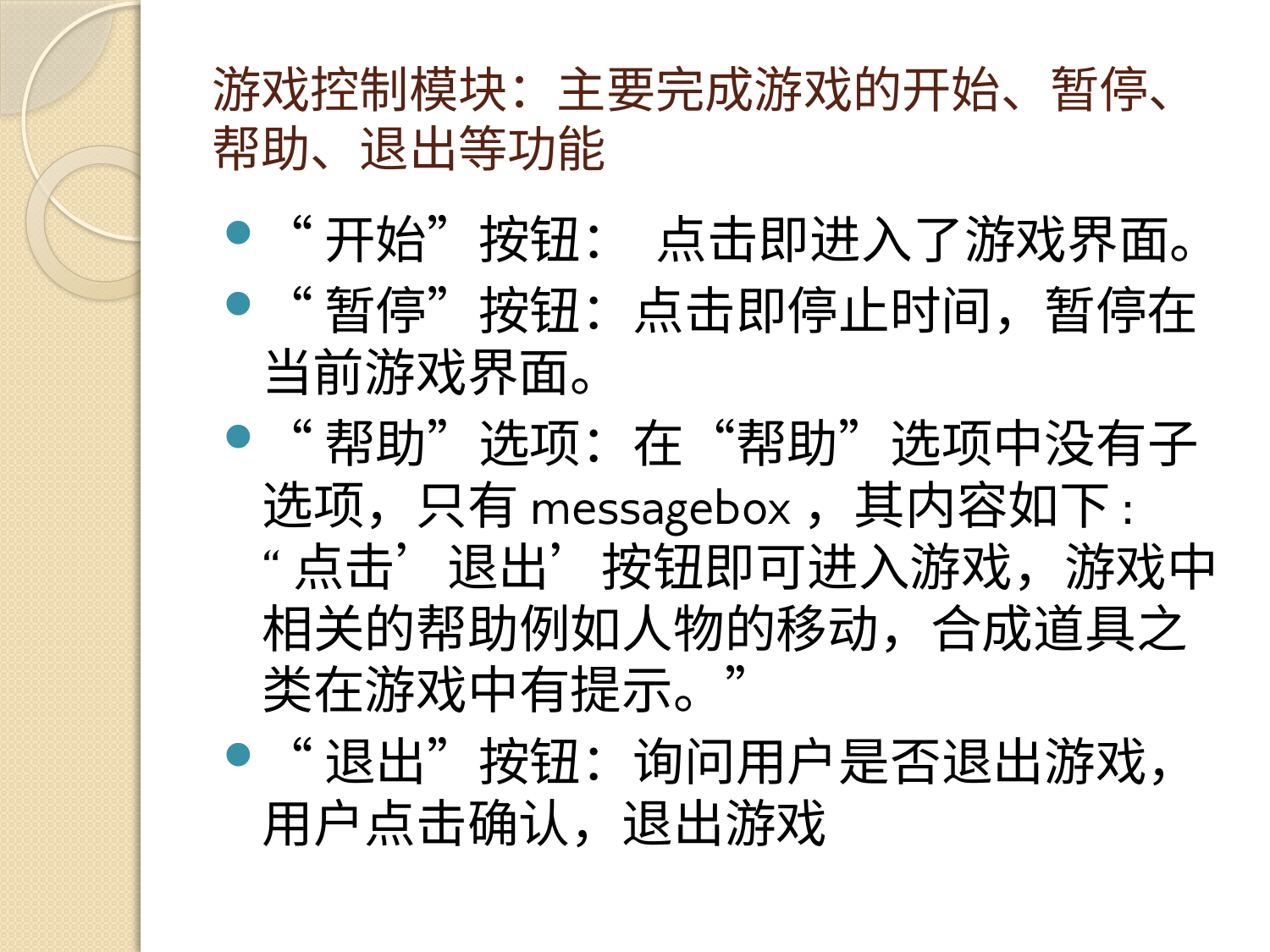

# 游戏控制模块：主要完成游戏的开始、暂停、帮助、退出等功能
“开始”按钮：  点击即进入了游戏界面。
“暂停”按钮：点击即停止时间，暂停在当前游戏界面。
“帮助”选项：在“帮助”选项中没有子选项，只有messagebox，其内容如下:  “点击’退出’按钮即可进入游戏，游戏中相关的帮助例如人物的移动，合成道具之类在游戏中有提示。”
“退出”按钮：询问用户是否退出游戏，用户点击确认，退出游戏